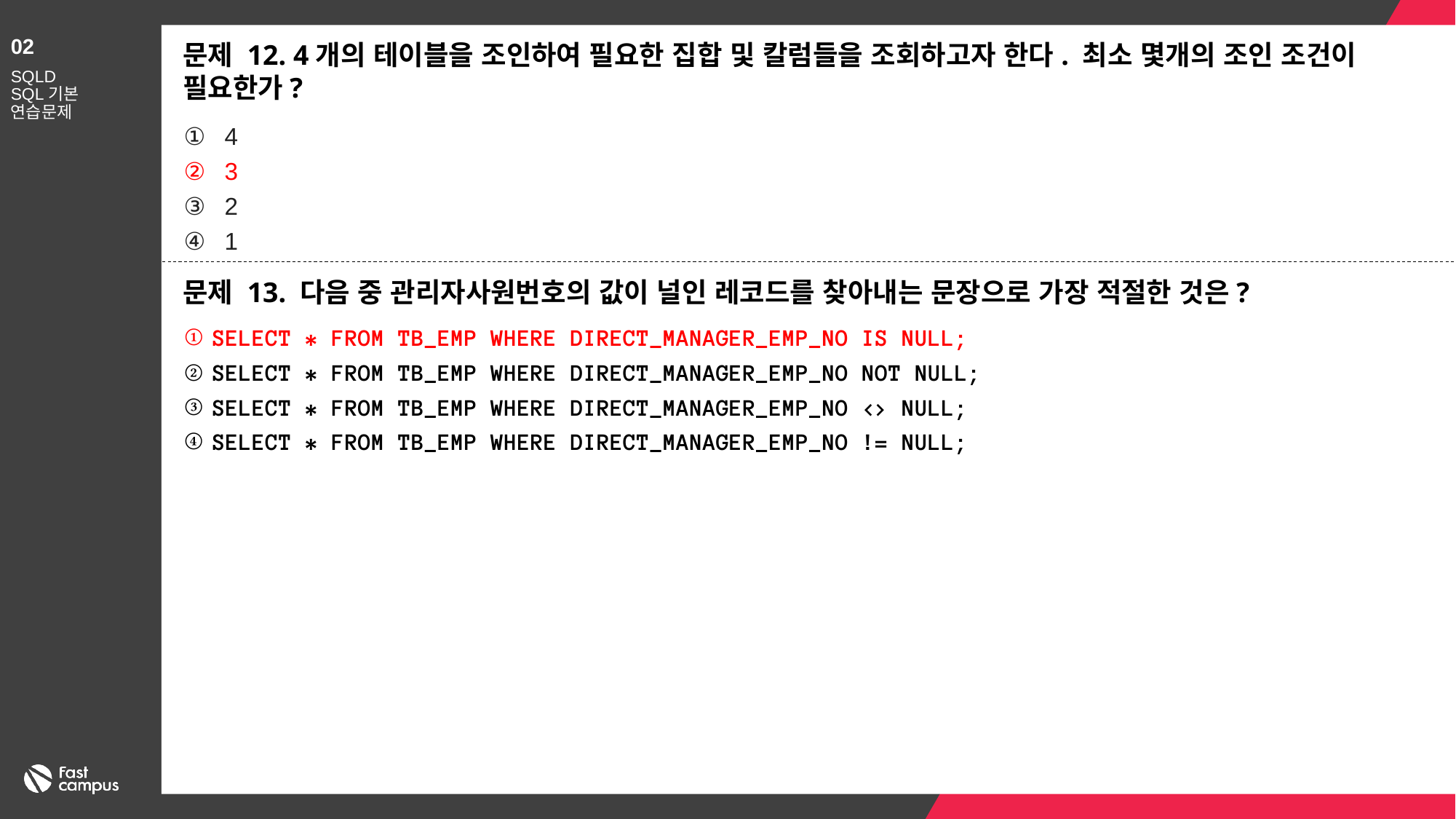

02
문제 12. 4개의 테이블을 조인하여 필요한 집합 및 칼럼들을 조회하고자 한다. 최소 몇개의 조인 조건이 필요한가?
SQLD
SQL기본
연습문제
4
3
2
1
문제 13. 다음 중 관리자사원번호의 값이 널인 레코드를 찾아내는 문장으로 가장 적절한 것은?
SELECT * FROM TB_EMP WHERE DIRECT_MANAGER_EMP_NO IS NULL;
SELECT * FROM TB_EMP WHERE DIRECT_MANAGER_EMP_NO NOT NULL;
SELECT * FROM TB_EMP WHERE DIRECT_MANAGER_EMP_NO <> NULL;
SELECT * FROM TB_EMP WHERE DIRECT_MANAGER_EMP_NO != NULL;
①
②
③
④